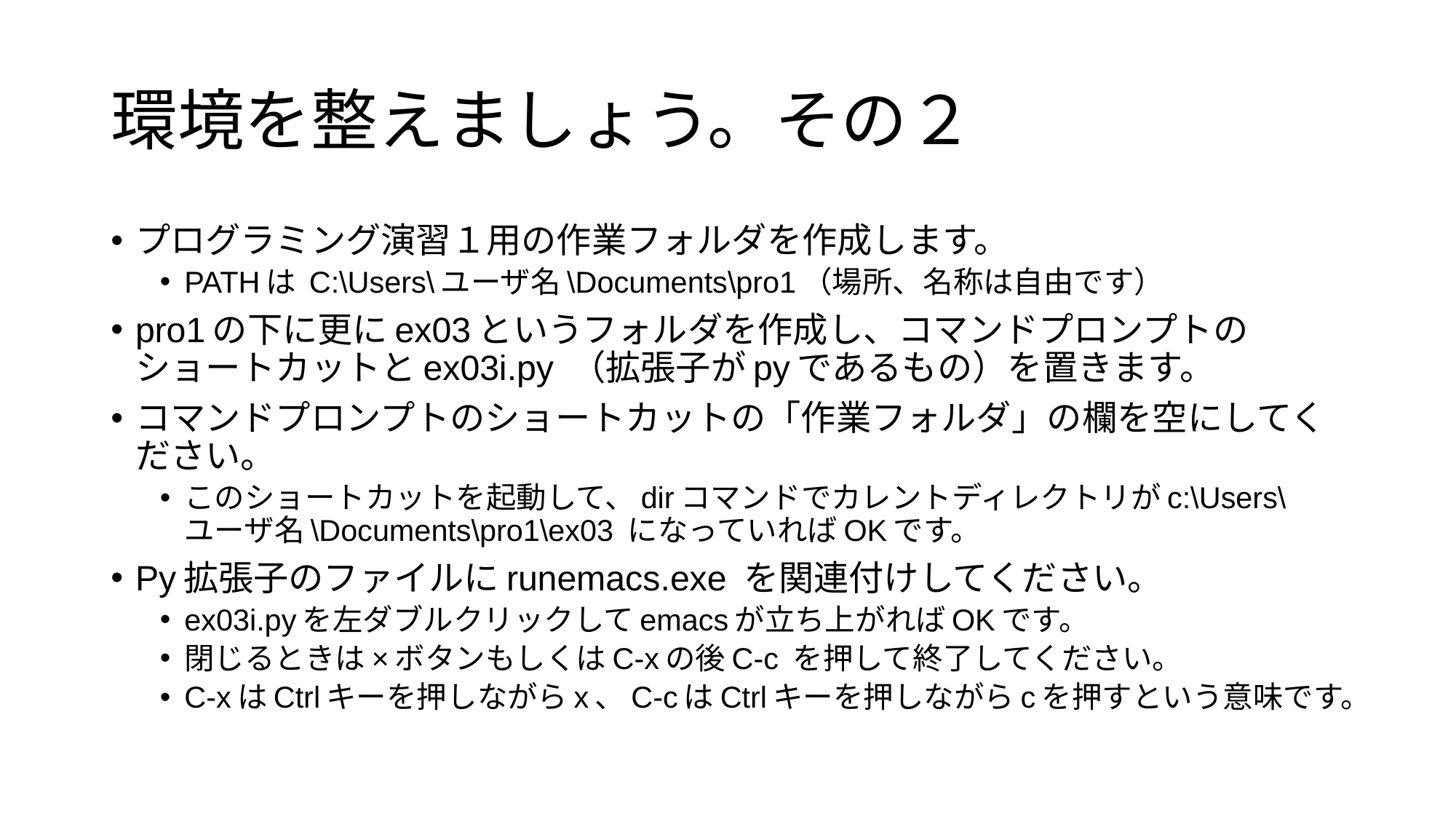

# 環境を整えましょう。その２
プログラミング演習１用の作業フォルダを作成します。
PATHは C:\Users\ユーザ名\Documents\pro1（場所、名称は自由です）
pro1の下に更にex03というフォルダを作成し、コマンドプロンプトのショートカットとex03i.py （拡張子がpyであるもの）を置きます。
コマンドプロンプトのショートカットの「作業フォルダ」の欄を空にしてください。
このショートカットを起動して、dirコマンドでカレントディレクトリがc:\Users\ユーザ名\Documents\pro1\ex03 になっていればOKです。
Py拡張子のファイルにrunemacs.exe を関連付けしてください。
ex03i.pyを左ダブルクリックしてemacsが立ち上がればOKです。
閉じるときは×ボタンもしくはC-xの後C-c を押して終了してください。
C-xはCtrlキーを押しながらx、C-cはCtrlキーを押しながらcを押すという意味です。